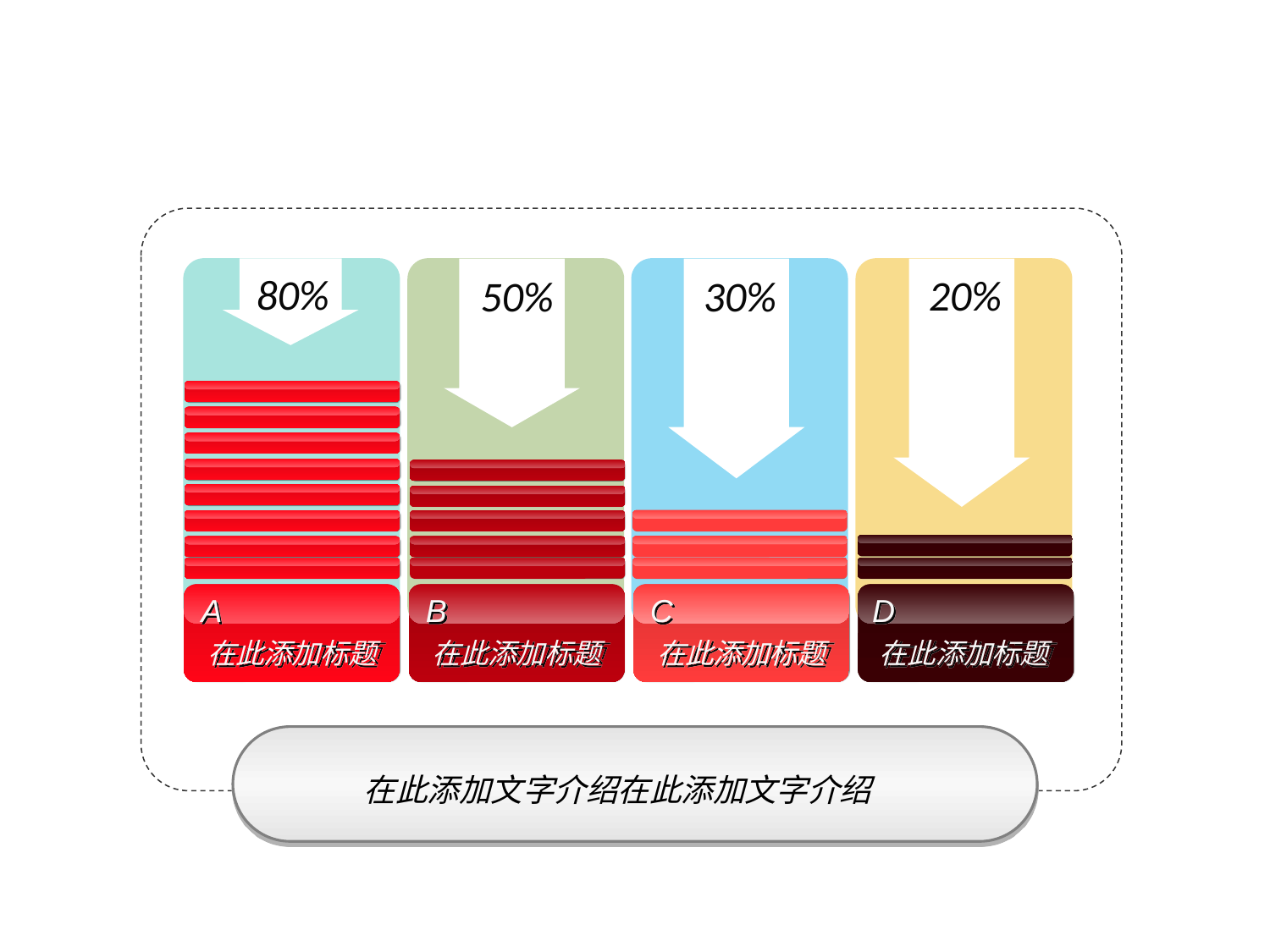

80%
20%
50%
30%

A
B
C
D
在此添加标题
在此添加标题
在此添加标题
在此添加标题

在此添加文字介绍在此添加文字介绍